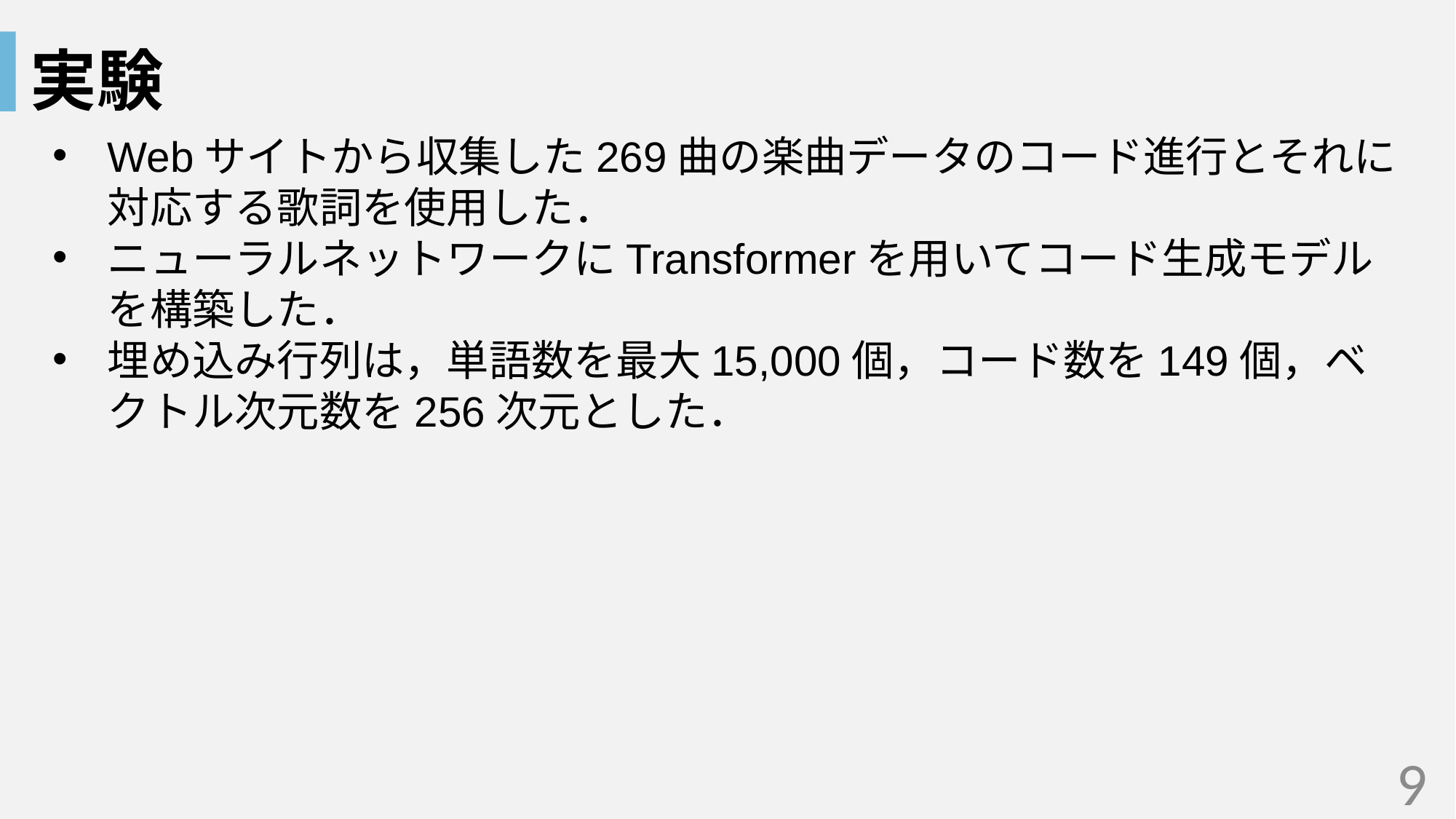

実験
Webサイトから収集した269曲の楽曲データのコード進行とそれに対応する歌詞を使用した．
ニューラルネットワークにTransformerを用いてコード生成モデルを構築した．
埋め込み行列は，単語数を最大15,000個，コード数を149個，ベクトル次元数を256次元とした．
9